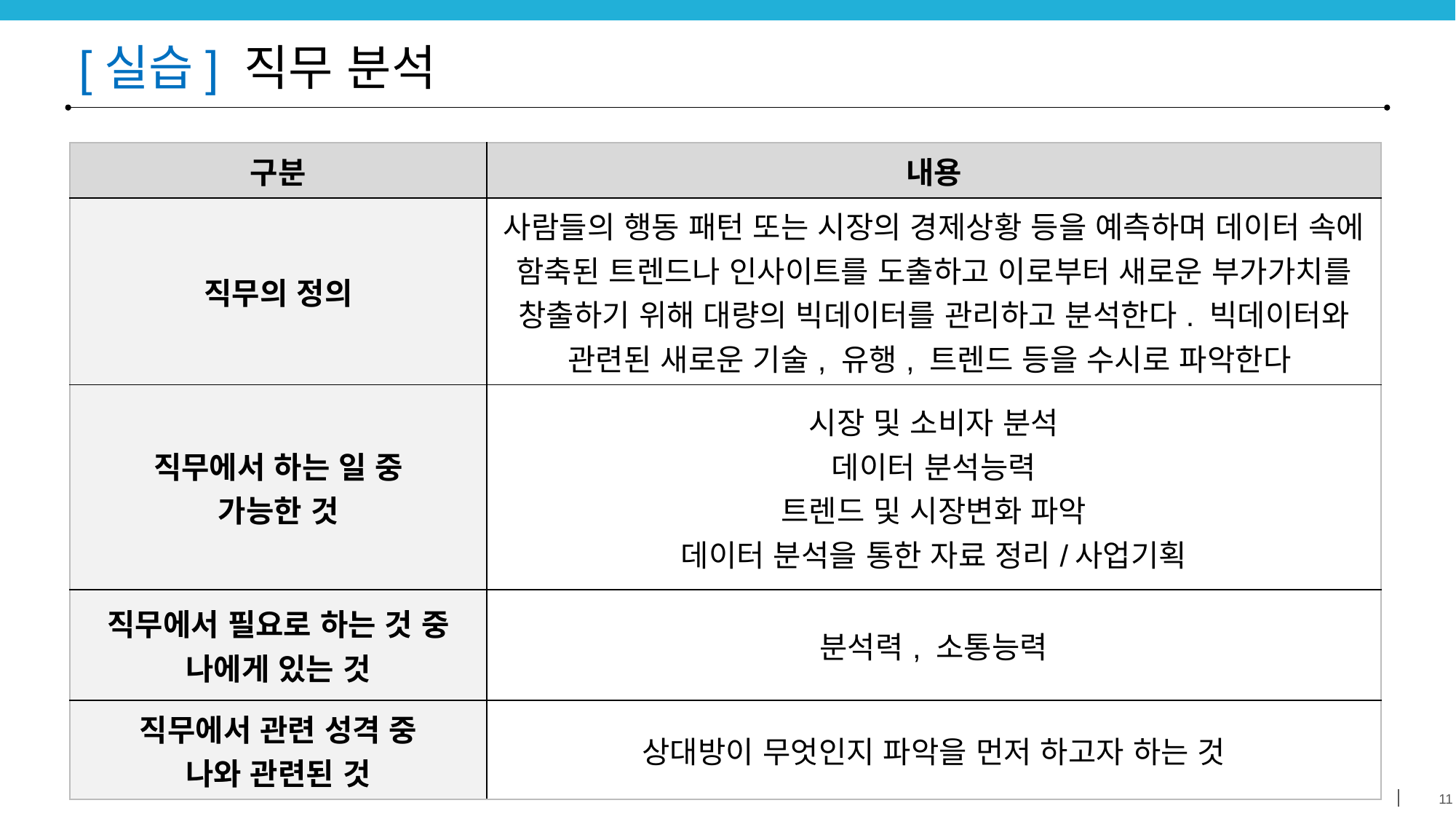

# [실습] 직무 분석
| 구분 | 내용 |
| --- | --- |
| 직무의 정의 | 사람들의 행동 패턴 또는 시장의 경제상황 등을 예측하며 데이터 속에 함축된 트렌드나 인사이트를 도출하고 이로부터 새로운 부가가치를 창출하기 위해 대량의 빅데이터를 관리하고 분석한다. 빅데이터와 관련된 새로운 기술, 유행, 트렌드 등을 수시로 파악한다 |
| 직무에서 하는 일 중 가능한 것 | 시장 및 소비자 분석 데이터 분석능력 트렌드 및 시장변화 파악 데이터 분석을 통한 자료 정리/사업기획 |
| 직무에서 필요로 하는 것 중 나에게 있는 것 | 분석력, 소통능력 |
| 직무에서 관련 성격 중 나와 관련된 것 | 상대방이 무엇인지 파악을 먼저 하고자 하는 것 |